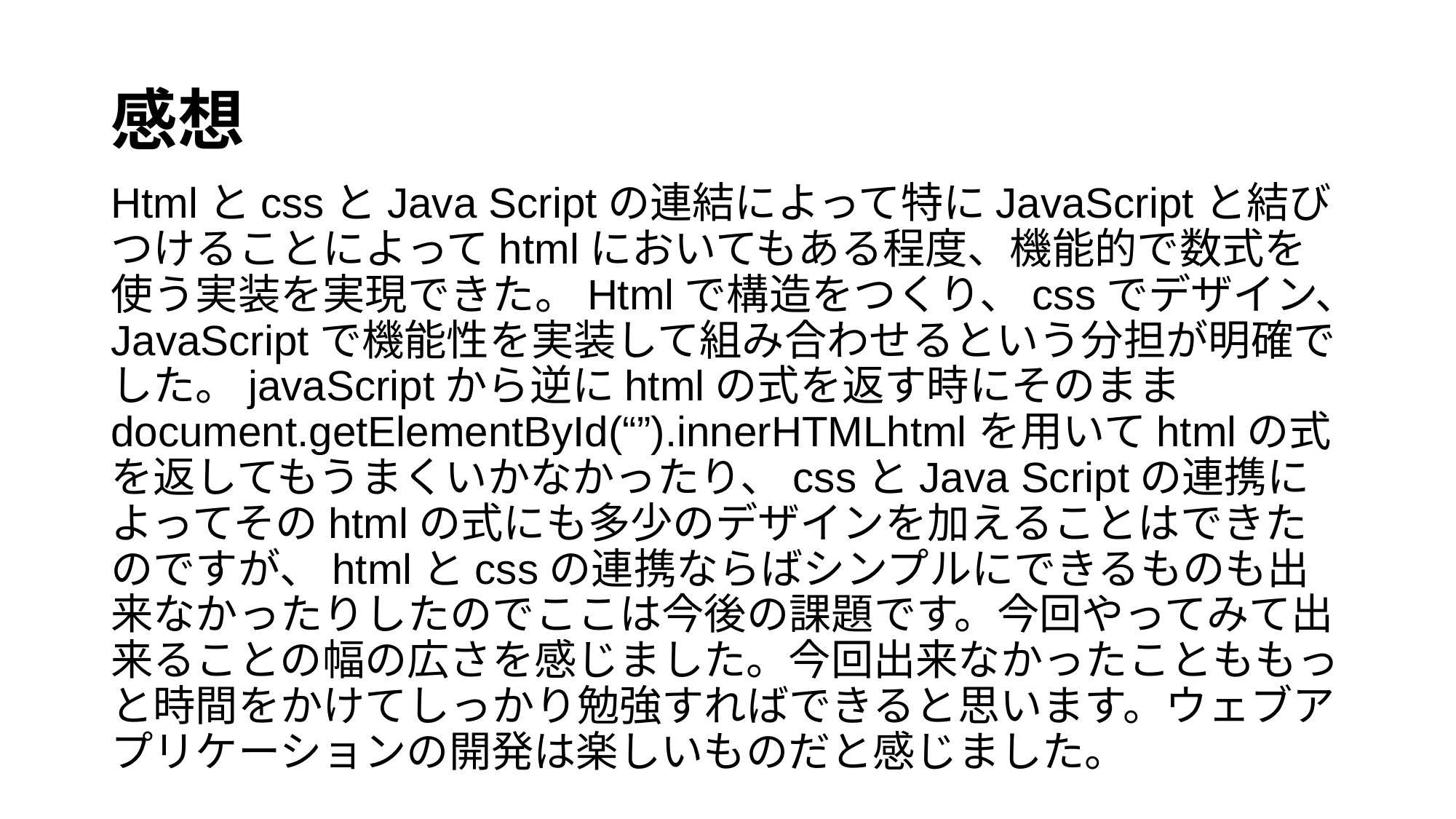

# 感想
HtmlとcssとJava Scriptの連結によって特にJavaScriptと結びつけることによってhtmlにおいてもある程度、機能的で数式を使う実装を実現できた。Htmlで構造をつくり、cssでデザイン、JavaScriptで機能性を実装して組み合わせるという分担が明確でした。javaScriptから逆にhtmlの式を返す時にそのままdocument.getElementById(“”).innerHTMLhtmlを用いてhtmlの式を返してもうまくいかなかったり、cssとJava Scriptの連携によってそのhtmlの式にも多少のデザインを加えることはできたのですが、htmlとcssの連携ならばシンプルにできるものも出来なかったりしたのでここは今後の課題です。今回やってみて出来ることの幅の広さを感じました。今回出来なかったことももっと時間をかけてしっかり勉強すればできると思います。ウェブアプリケーションの開発は楽しいものだと感じました。